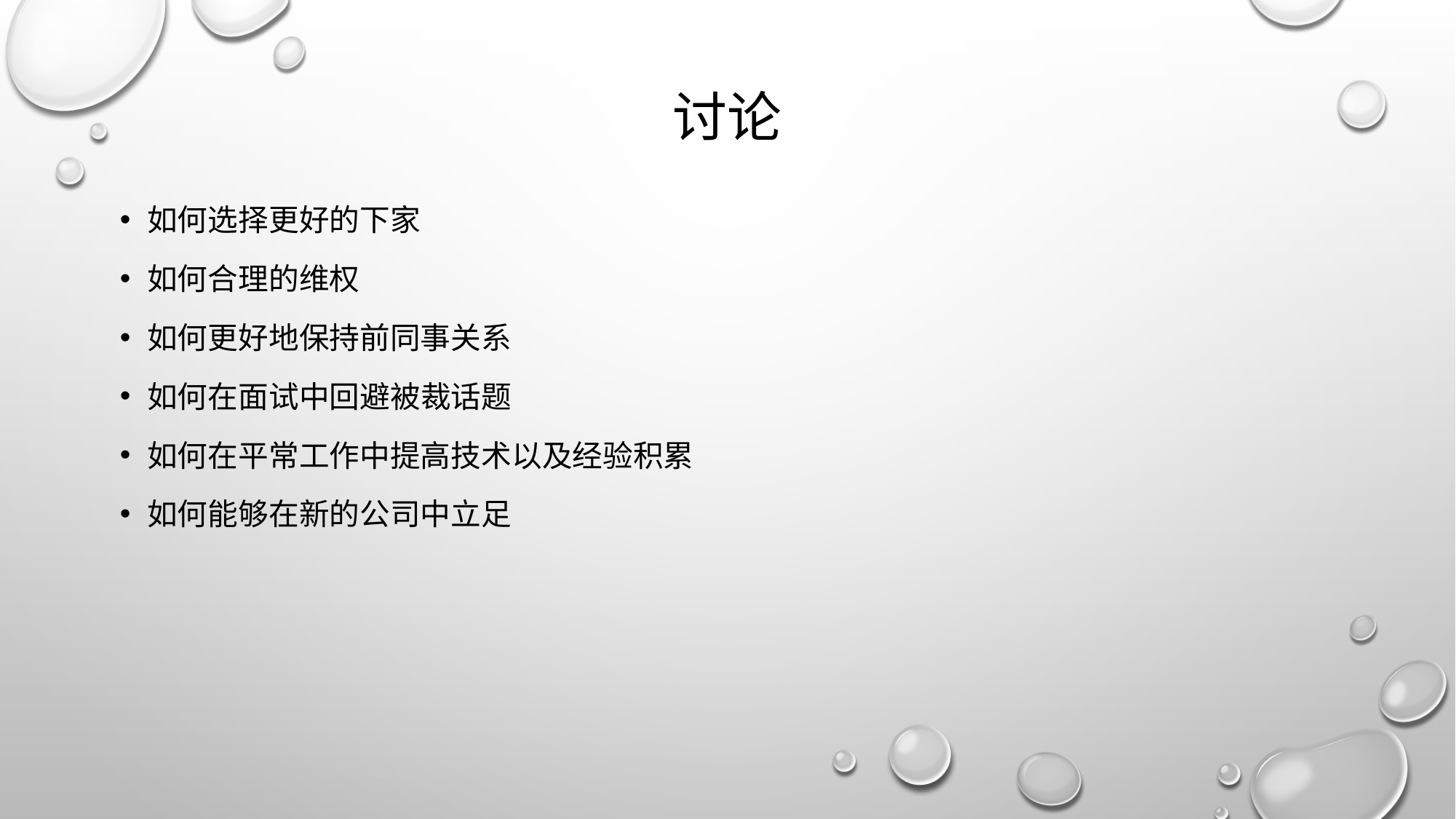

# 讨论
如何选择更好的下家
如何合理的维权
如何更好地保持前同事关系
如何在面试中回避被裁话题
如何在平常工作中提高技术以及经验积累
如何能够在新的公司中立足